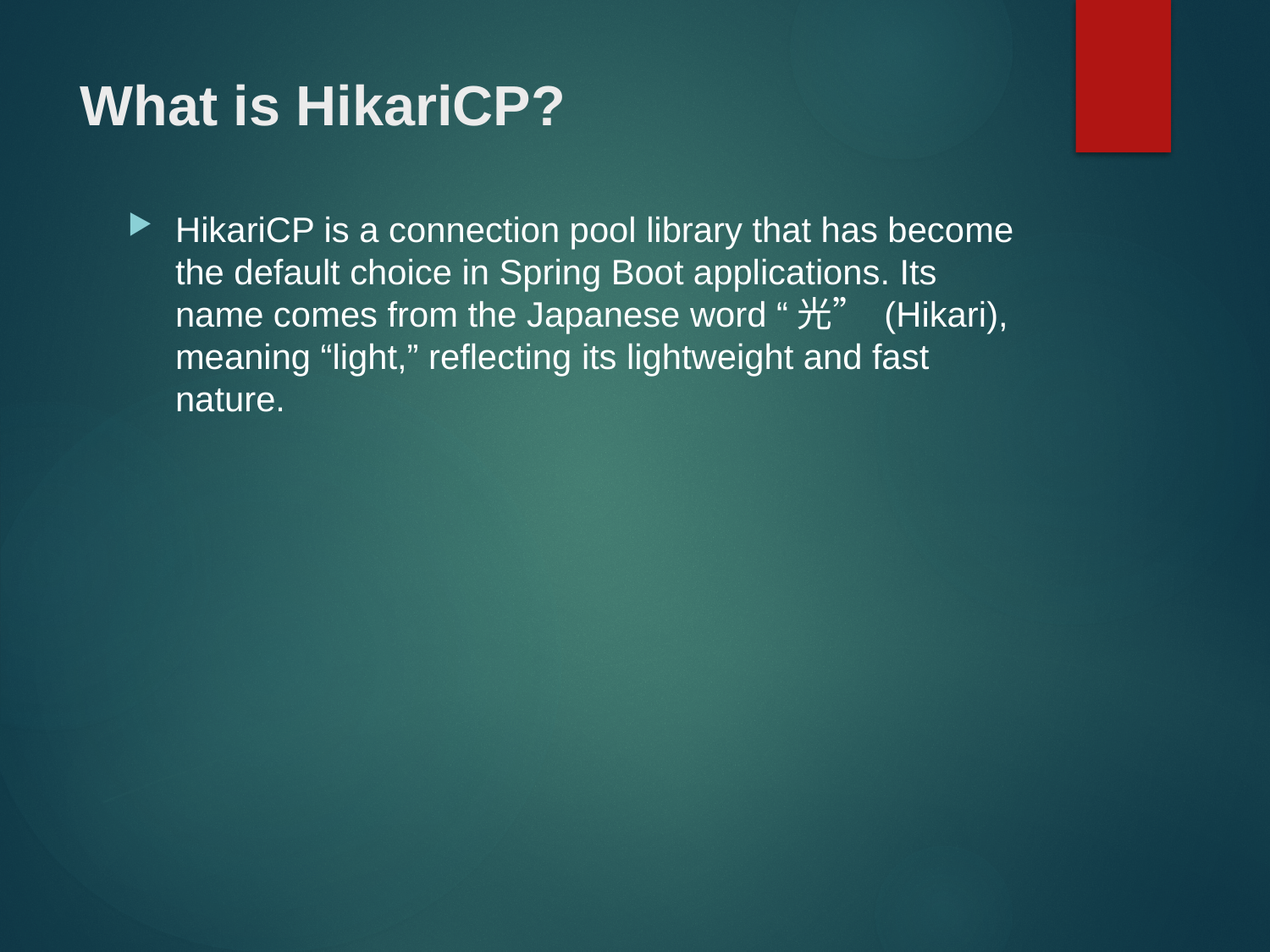

# What is HikariCP?
HikariCP is a connection pool library that has become the default choice in Spring Boot applications. Its name comes from the Japanese word “光” (Hikari), meaning “light,” reflecting its lightweight and fast nature.